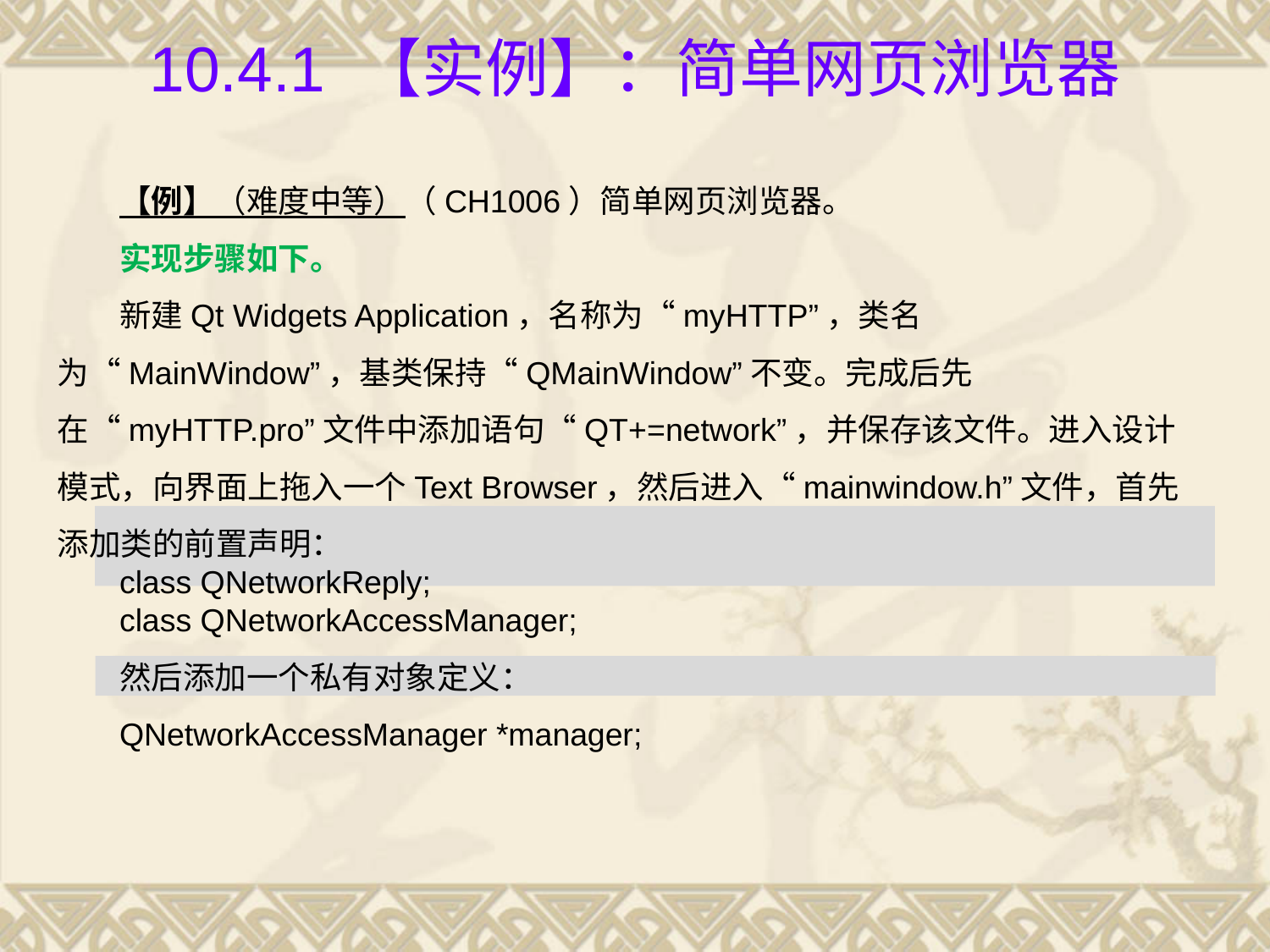

# 10.4.1 【实例】：简单网页浏览器
【例】（难度中等）（CH1006）简单网页浏览器。
实现步骤如下。
新建Qt Widgets Application，名称为“myHTTP”，类名为“MainWindow”，基类保持“QMainWindow”不变。完成后先在“myHTTP.pro”文件中添加语句“QT+=network”，并保存该文件。进入设计模式，向界面上拖入一个Text Browser，然后进入“mainwindow.h”文件，首先添加类的前置声明：
class QNetworkReply;
class QNetworkAccessManager;
然后添加一个私有对象定义：
QNetworkAccessManager *manager;